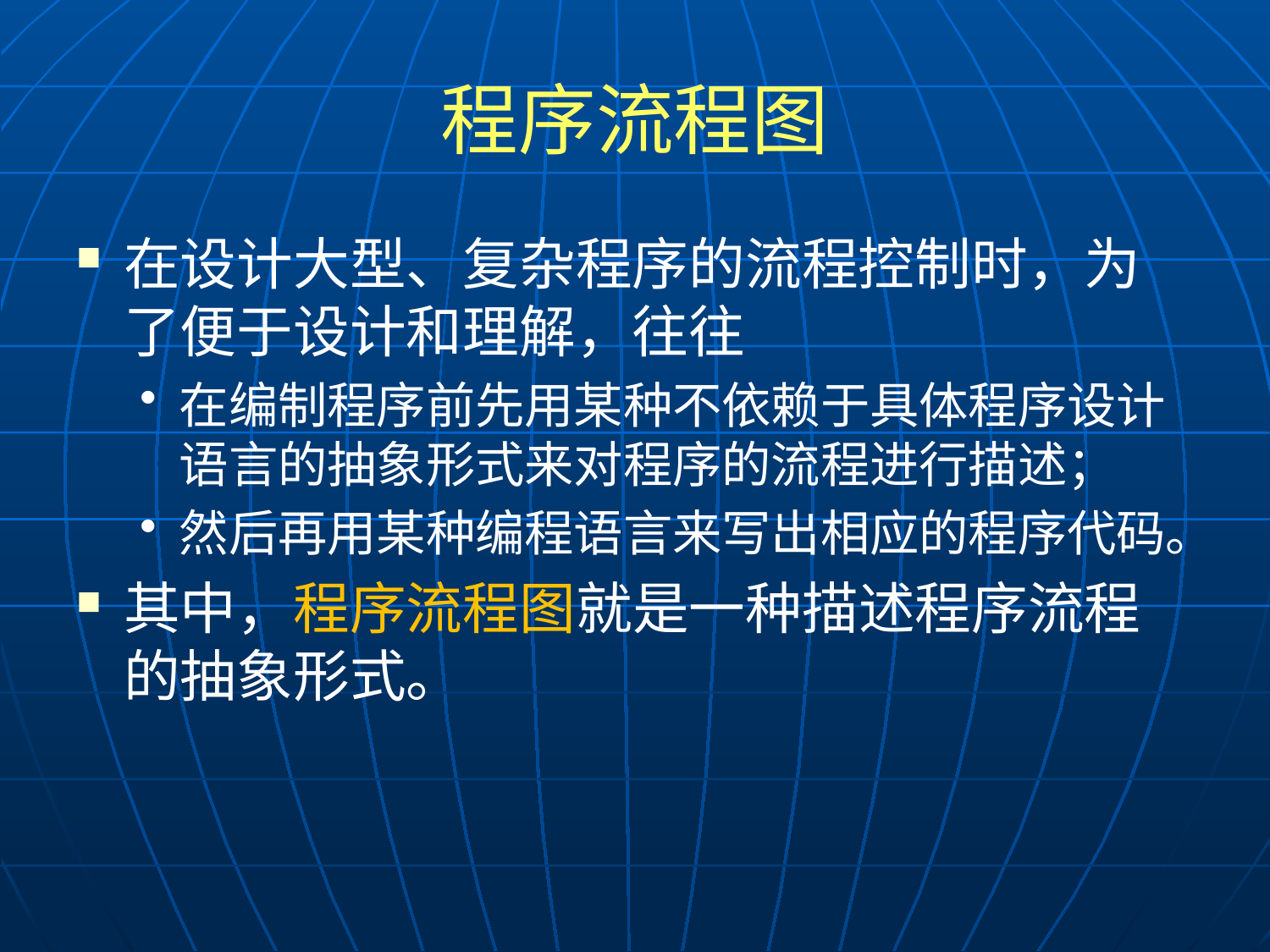

# 程序流程图
在设计大型、复杂程序的流程控制时，为了便于设计和理解，往往
在编制程序前先用某种不依赖于具体程序设计语言的抽象形式来对程序的流程进行描述；
然后再用某种编程语言来写出相应的程序代码。
其中，程序流程图就是一种描述程序流程的抽象形式。